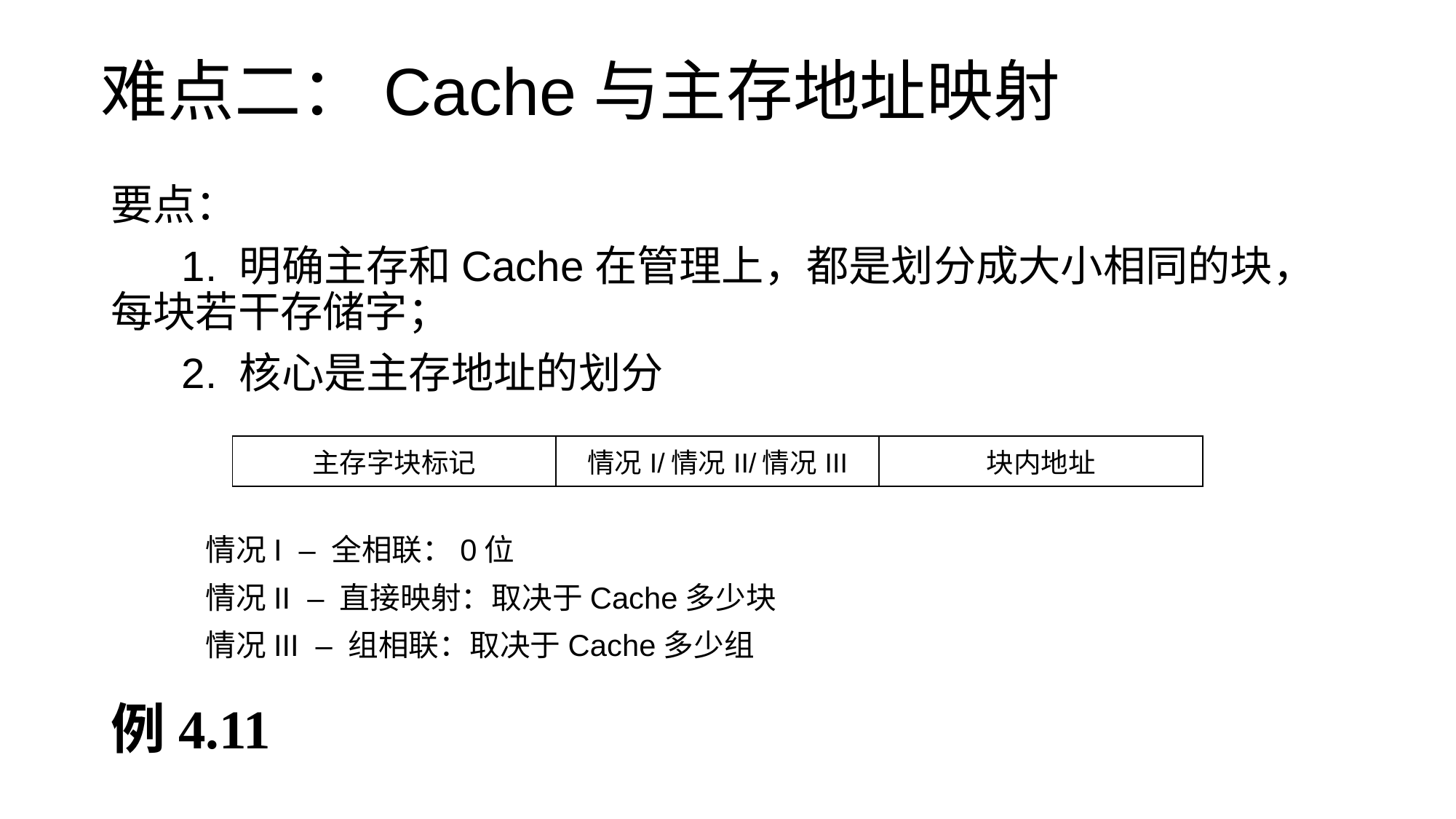

# 难点二：Cache与主存地址映射
要点：
      1. 明确主存和Cache在管理上，都是划分成大小相同的块，每块若干存储字；
      2. 核心是主存地址的划分

             情况I  – 全相联：0位
             情况II  – 直接映射：取决于Cache多少块
             情况III  – 组相联：取决于Cache多少组

| 主存字块标记 | 情况I/情况II/情况III | 块内地址 |
| --- | --- | --- |
例4.11